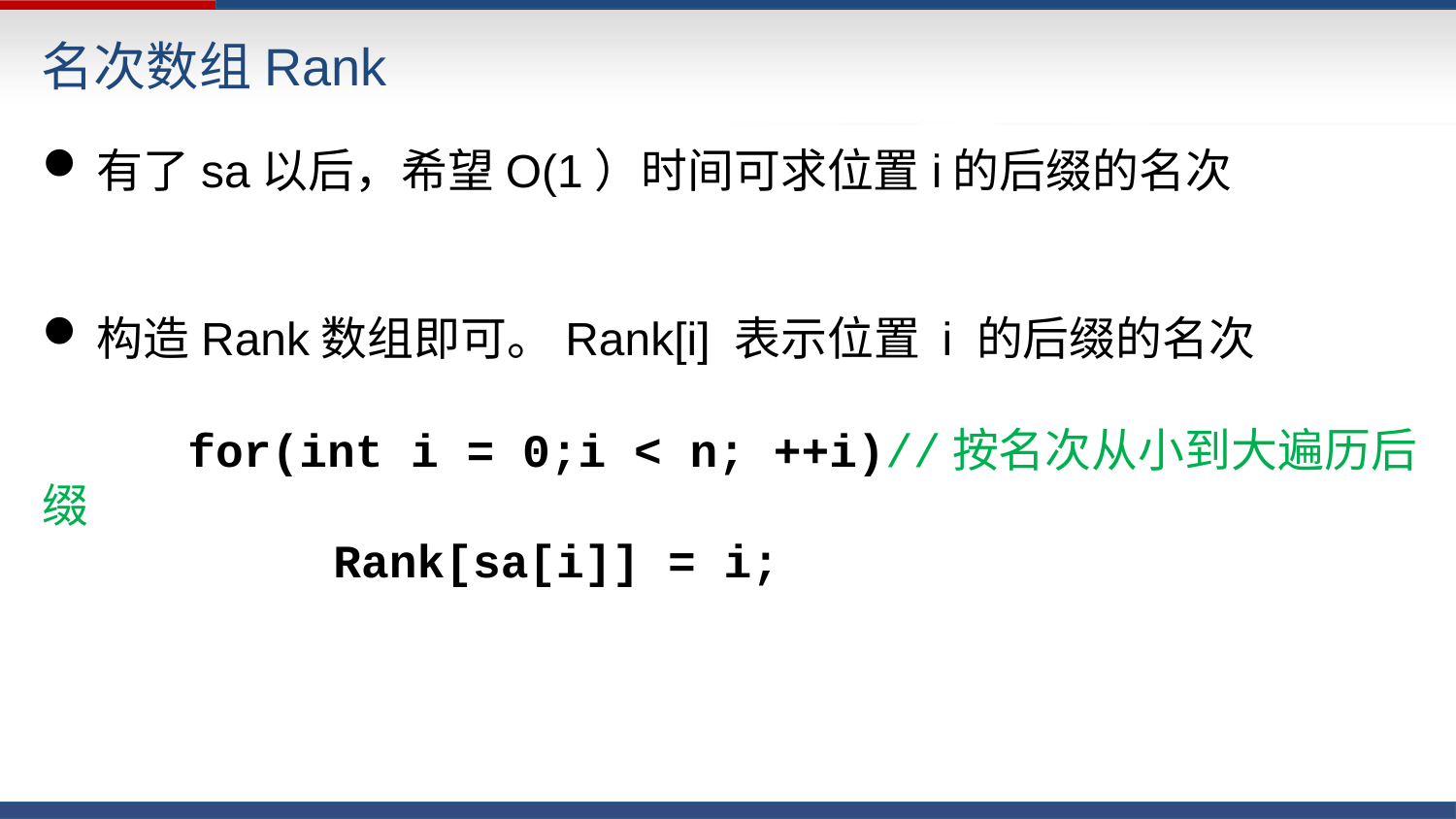

名次数组Rank
有了sa以后，希望O(1）时间可求位置i的后缀的名次

构造Rank数组即可。Rank[i] 表示位置 i 的后缀的名次

	for(int i = 0;i < n; ++i)//按名次从小到大遍历后缀
		Rank[sa[i]] = i;